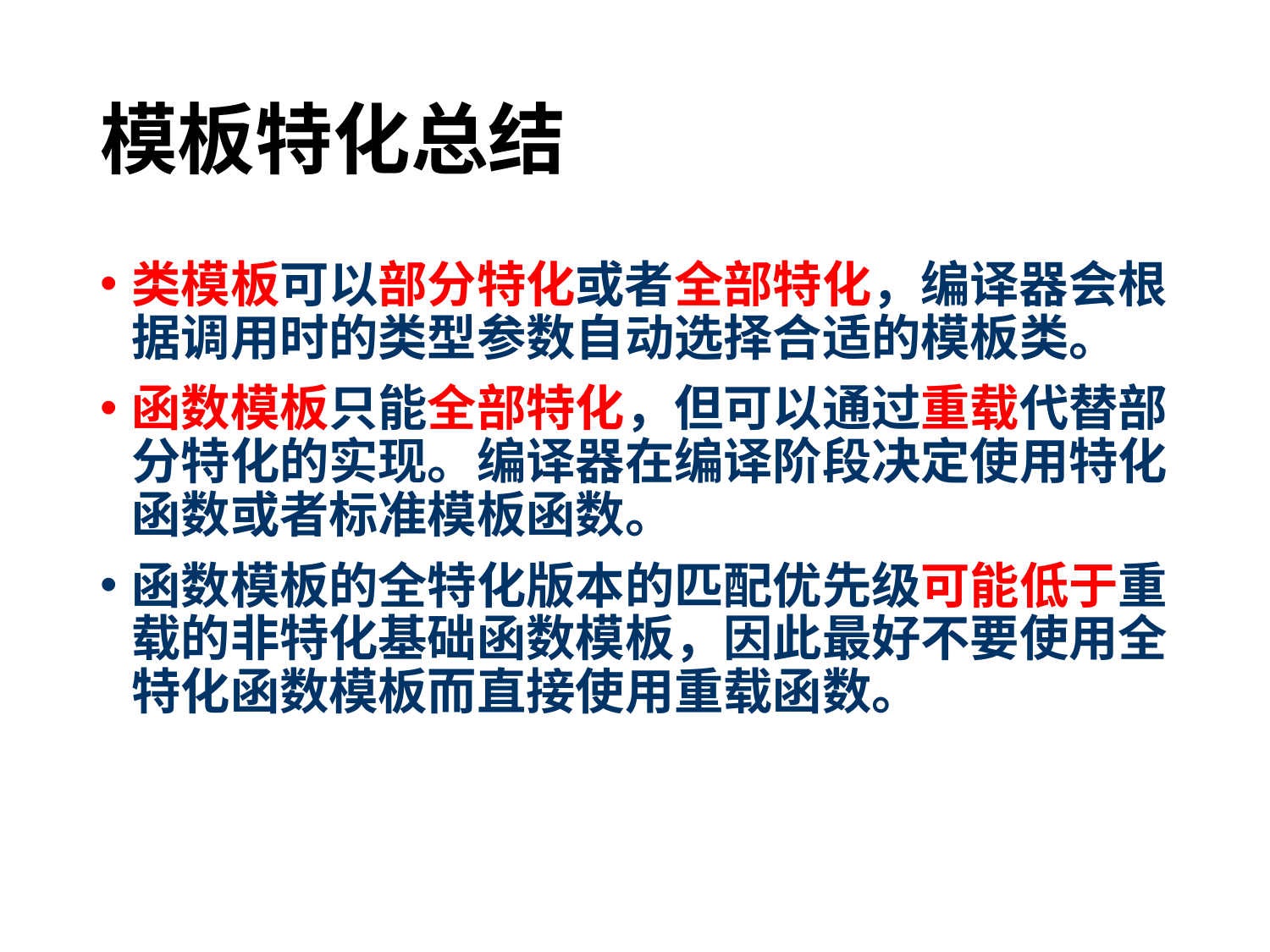

# 模板特化总结
类模板可以部分特化或者全部特化，编译器会根据调用时的类型参数自动选择合适的模板类。
函数模板只能全部特化，但可以通过重载代替部分特化的实现。编译器在编译阶段决定使用特化函数或者标准模板函数。
函数模板的全特化版本的匹配优先级可能低于重载的非特化基础函数模板，因此最好不要使用全特化函数模板而直接使用重载函数。